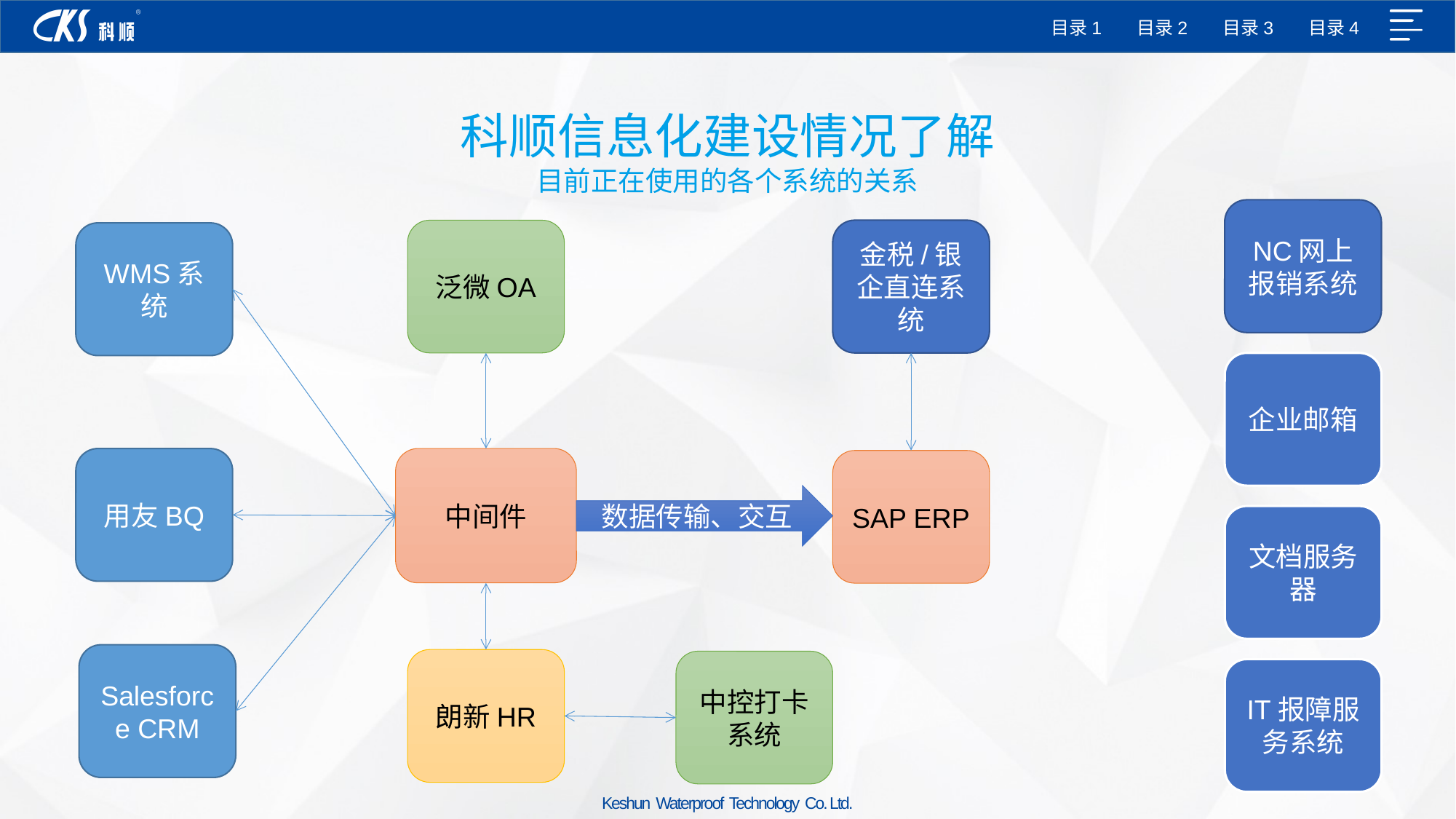

科顺信息化建设情况了解
目前正在使用的各个系统的关系
NC网上报销系统
泛微OA
金税/银企直连系统
WMS系统
企业邮箱
用友BQ
中间件
SAP ERP
数据传输、交互
文档服务器
Salesforce CRM
朗新HR
中控打卡系统
IT报障服务系统